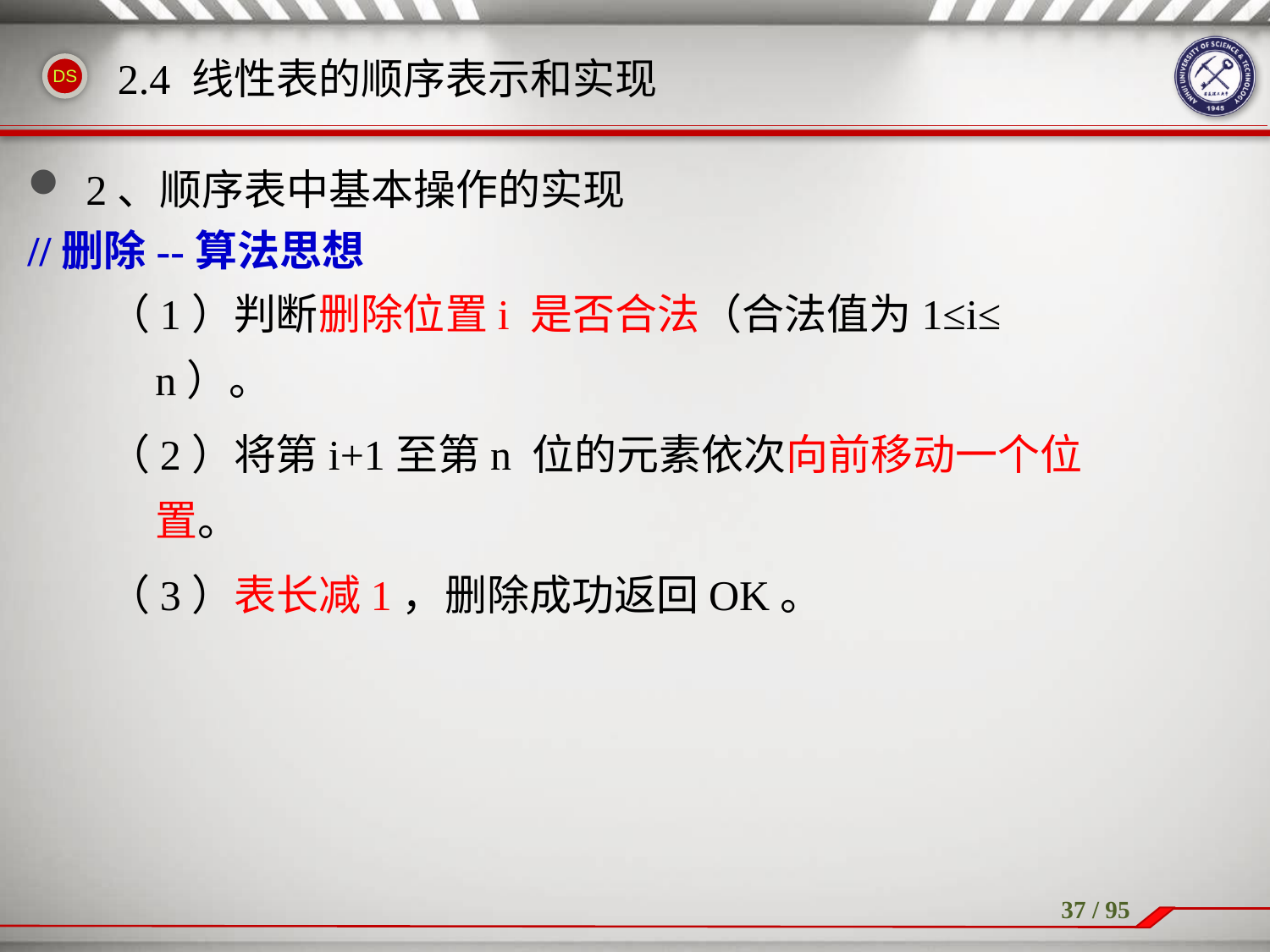

# 2.4 线性表的顺序表示和实现
 2、顺序表中基本操作的实现
//删除--算法思想
（1）判断删除位置i 是否合法（合法值为1≤i≤n）。
（2）将第i+1至第n 位的元素依次向前移动一个位置。
（3）表长减1，删除成功返回OK。